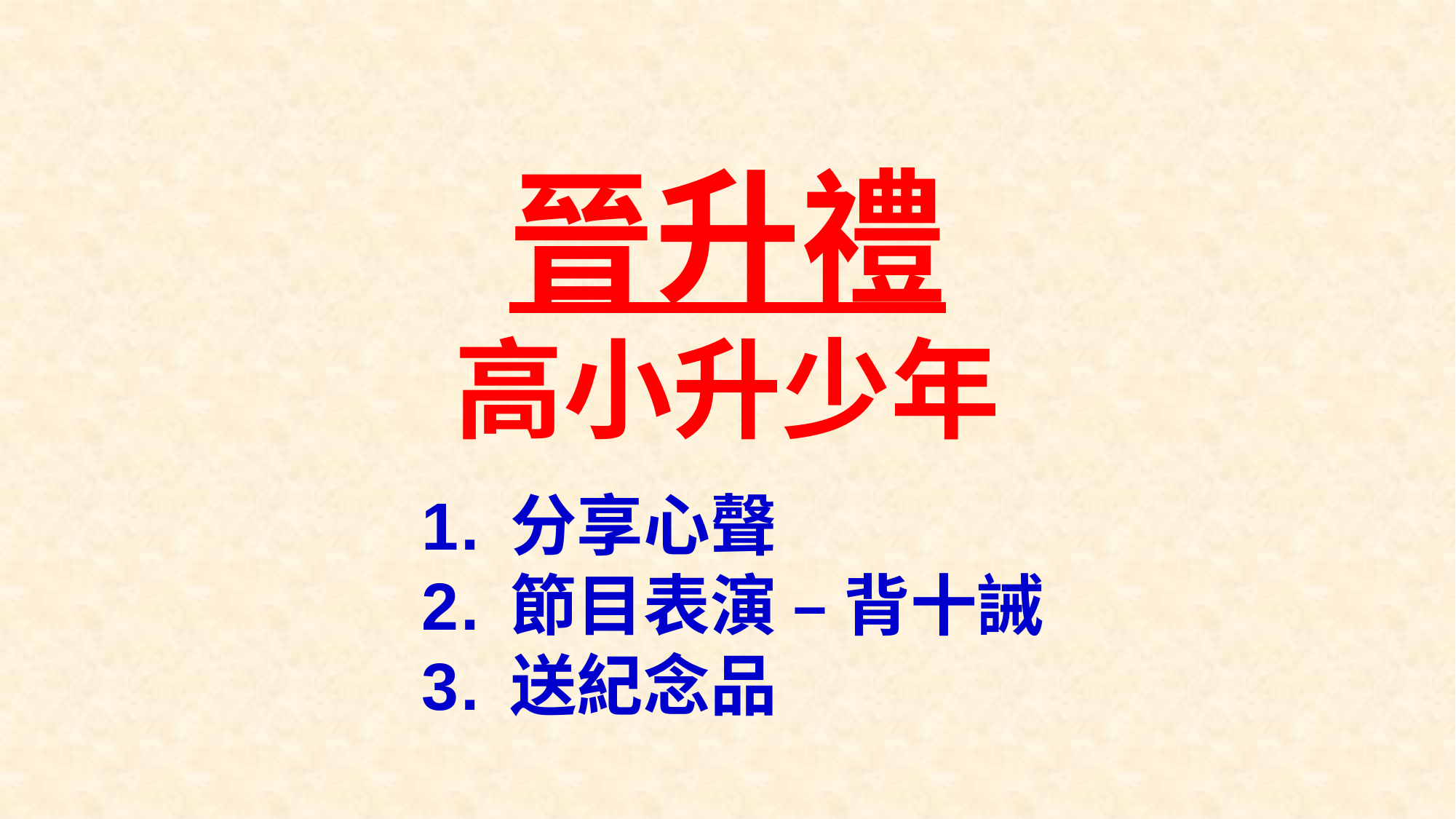

# 晉升禮 高小升少年
分享心聲
節目表演 – 背十誡
送紀念品